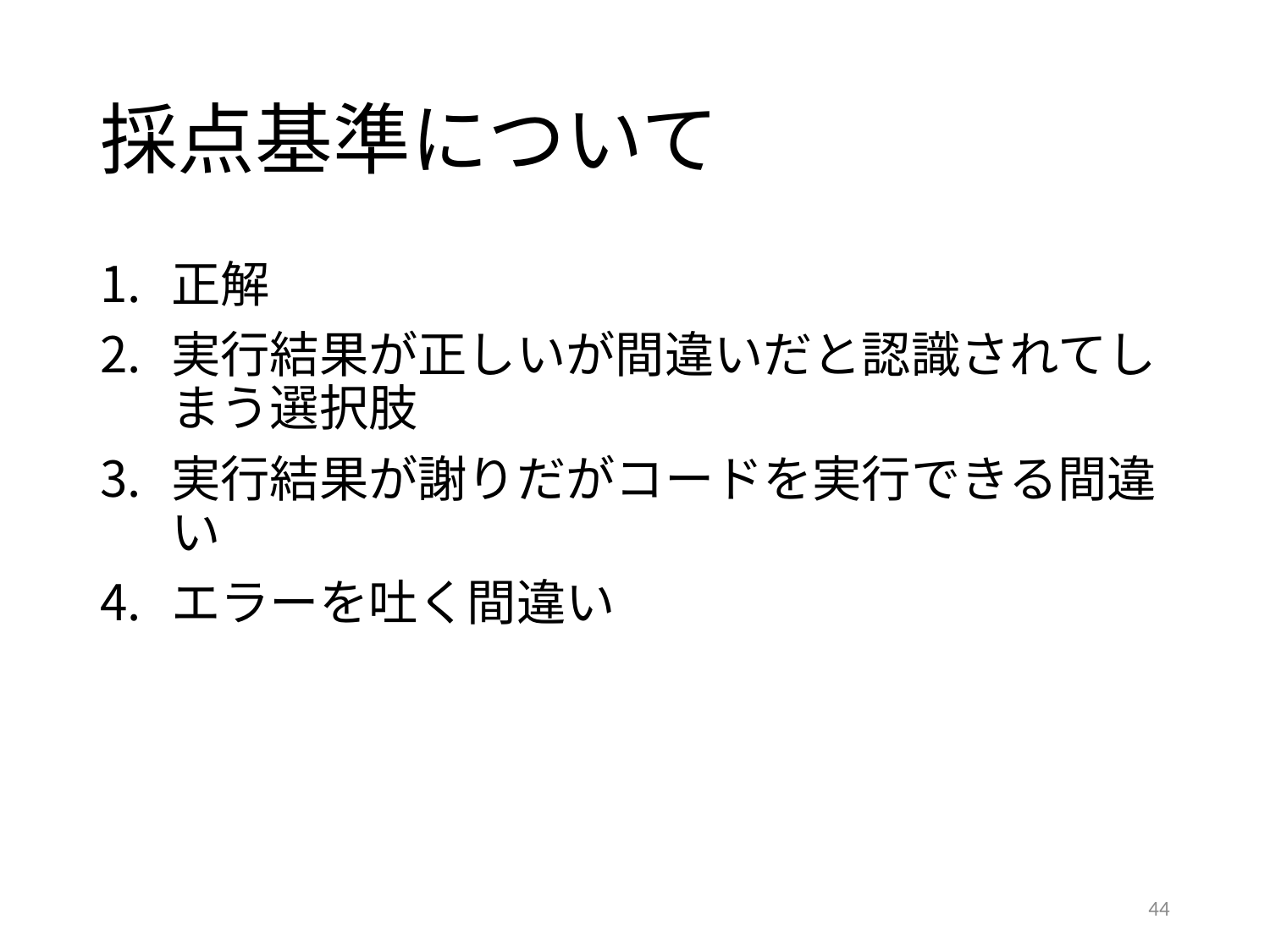

# 採点基準について
正解
実行結果が正しいが間違いだと認識されてしまう選択肢
実行結果が謝りだがコードを実行できる間違い
エラーを吐く間違い
44